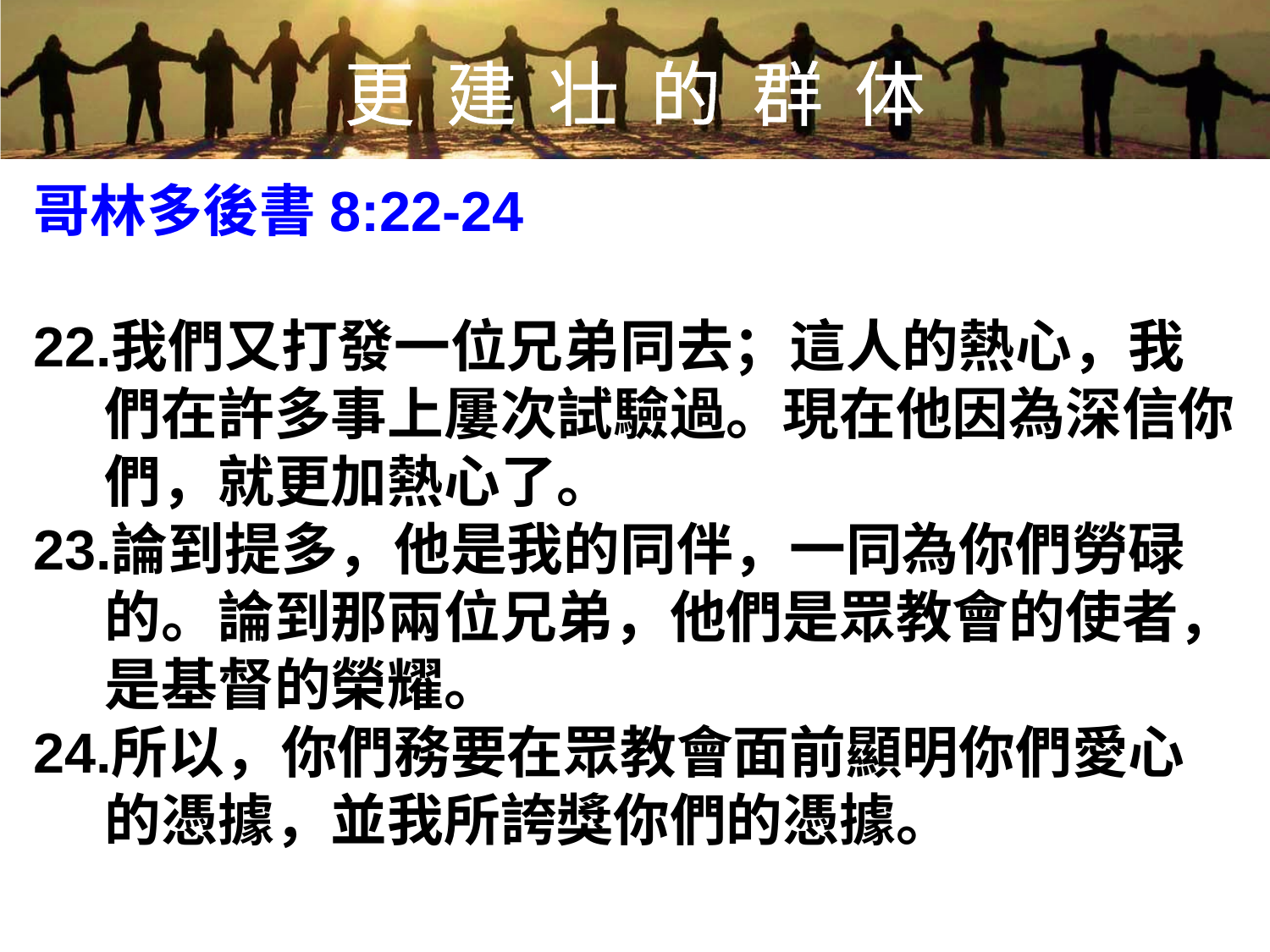

哥林多後書8:22-24

我們又打發一位兄弟同去；這人的熱心，我們在許多事上屢次試驗過。現在他因為深信你們，就更加熱心了。
論到提多，他是我的同伴，一同為你們勞碌的。論到那兩位兄弟，他們是眾教會的使者，是基督的榮耀。
所以，你們務要在眾教會面前顯明你們愛心的憑據，並我所誇獎你們的憑據。